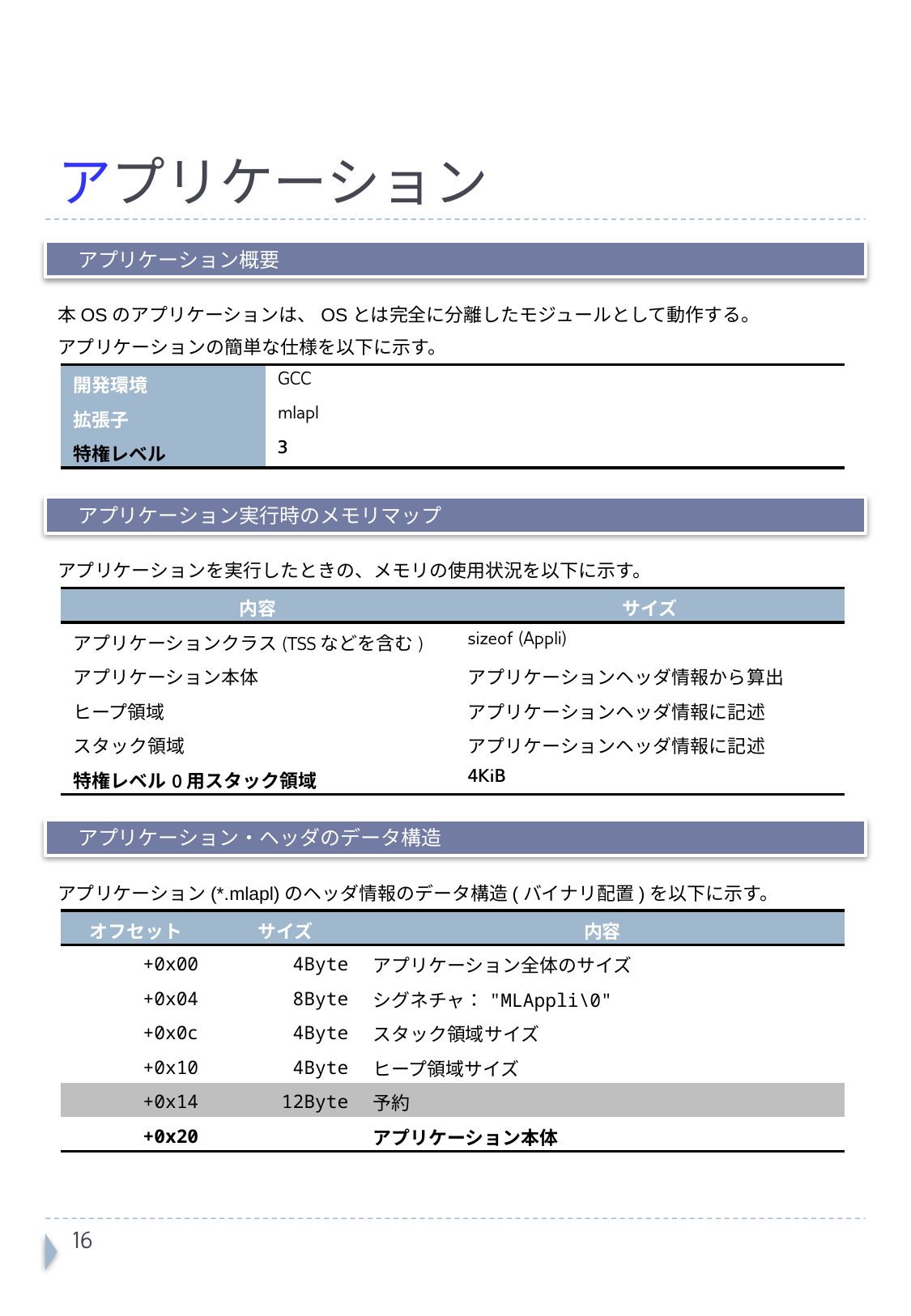

# アプリケーション
　アプリケーション概要
本OSのアプリケーションは、OSとは完全に分離したモジュールとして動作する。
アプリケーションの簡単な仕様を以下に示す。
| 開発環境 | GCC |
| --- | --- |
| 拡張子 | mlapl |
| 特権レベル | 3 |
　アプリケーション実行時のメモリマップ
アプリケーションを実行したときの、メモリの使用状況を以下に示す。
| 内容 | サイズ |
| --- | --- |
| アプリケーションクラス(TSSなどを含む) | sizeof (Appli) |
| アプリケーション本体 | アプリケーションヘッダ情報から算出 |
| ヒープ領域 | アプリケーションヘッダ情報に記述 |
| スタック領域 | アプリケーションヘッダ情報に記述 |
| 特権レベル0用スタック領域 | 4KiB |
　アプリケーション・ヘッダのデータ構造
アプリケーション(*.mlapl)のヘッダ情報のデータ構造(バイナリ配置)を以下に示す。
| オフセット | サイズ | 内容 |
| --- | --- | --- |
| +0x00 | 4Byte | アプリケーション全体のサイズ |
| +0x04 | 8Byte | シグネチャ："MLAppli\0" |
| +0x0c | 4Byte | スタック領域サイズ |
| +0x10 | 4Byte | ヒープ領域サイズ |
| +0x14 | 12Byte | 予約 |
| +0x20 |  | アプリケーション本体 |
16